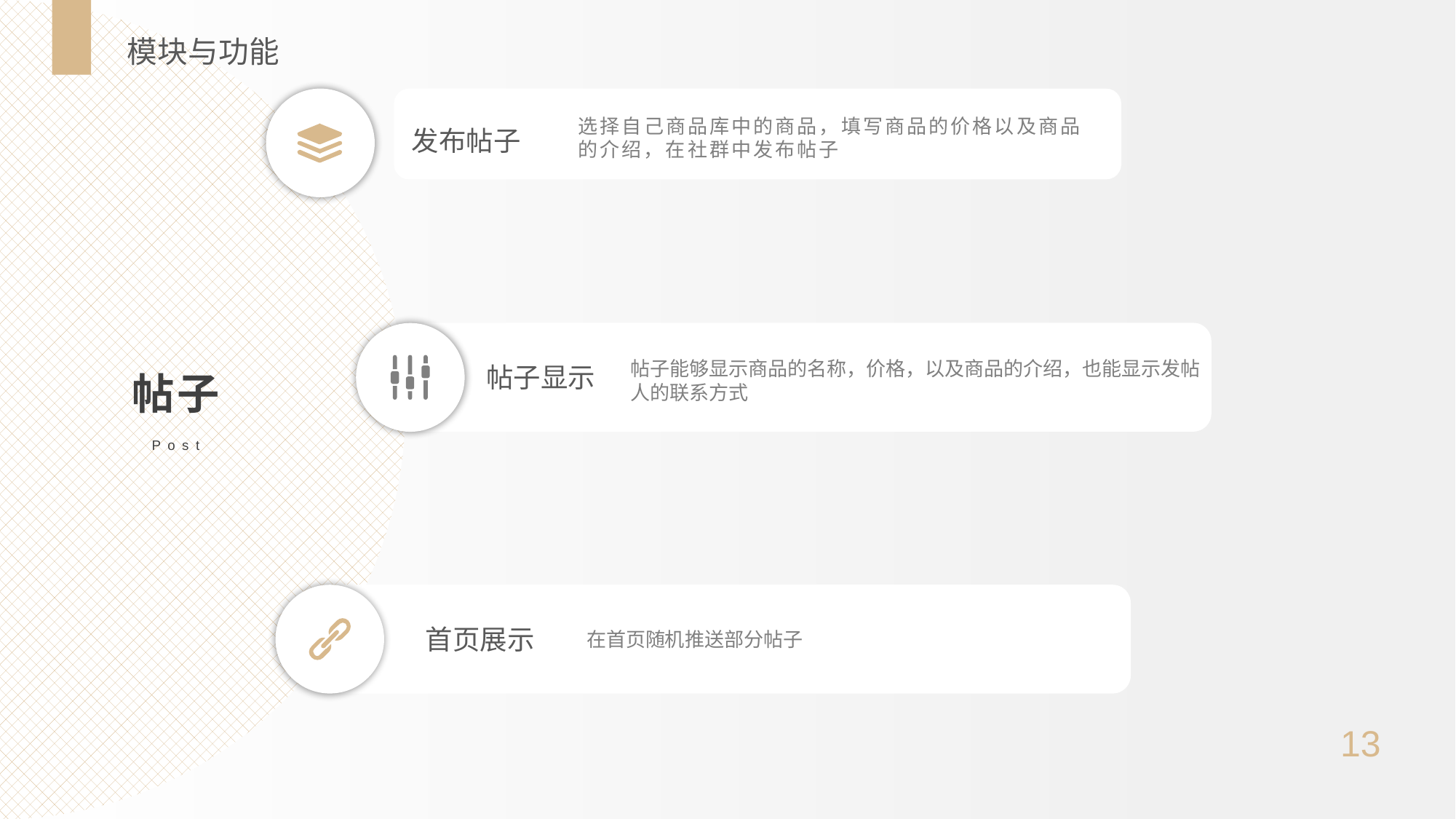

模块与功能

选择自己商品库中的商品，填写商品的价格以及商品的介绍，在社群中发布帖子

发布帖子

帖子能够显示商品的名称，价格，以及商品的介绍，也能显示发帖人的联系方式
帖子显示

帖子
Post

首页展示

在首页随机推送部分帖子
13